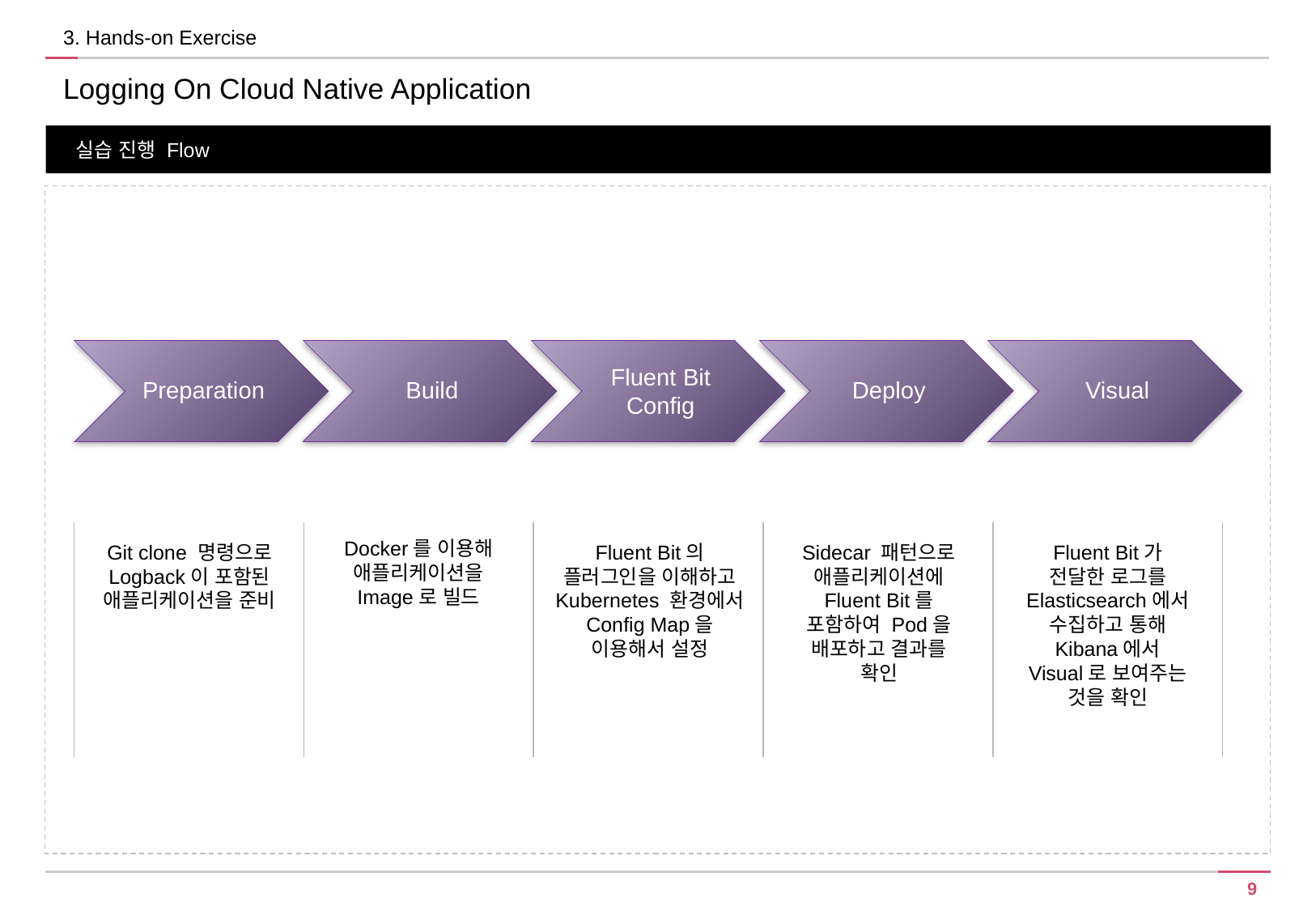

3. Hands-on Exercise

Logging On Cloud Native Application
실습 진행 Flow
Preparation
Build
Fluent Bit
Config
Deploy
Visual
Docker를 이용해 애플리케이션을 Image로 빌드
Git clone 명령으로 Logback이 포함된 애플리케이션을 준비
Fluent Bit의 플러그인을 이해하고 Kubernetes 환경에서 Config Map을 이용해서 설정
Fluent Bit가 전달한 로그를 Elasticsearch에서 수집하고 통해 Kibana에서 Visual로 보여주는 것을 확인
Sidecar 패턴으로 애플리케이션에 Fluent Bit를 포함하여 Pod을 배포하고 결과를 확인